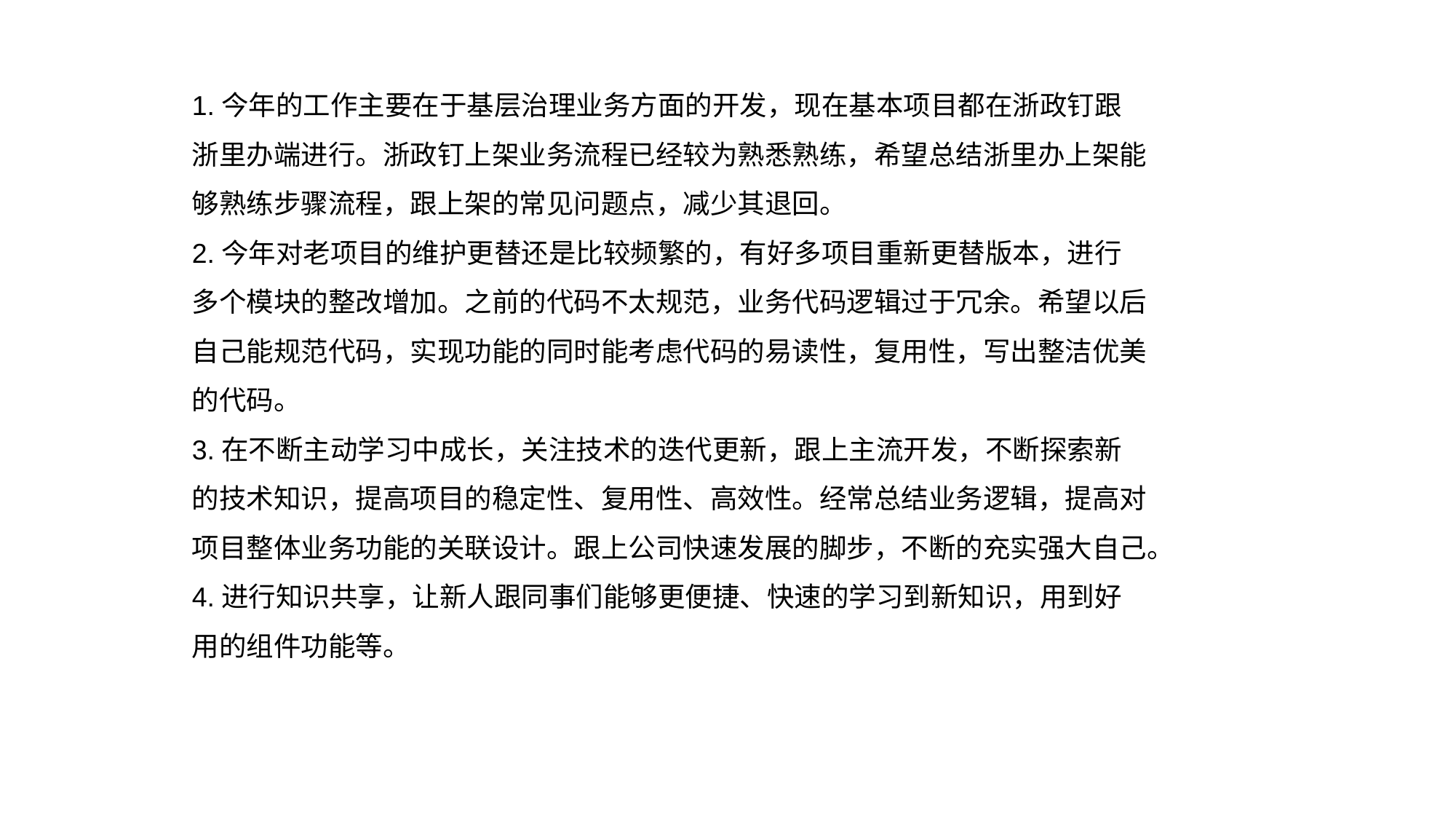

1.今年的工作主要在于基层治理业务方面的开发，现在基本项目都在浙政钉跟浙里办端进行。浙政钉上架业务流程已经较为熟悉熟练，希望总结浙里办上架能够熟练步骤流程，跟上架的常见问题点，减少其退回。
2.今年对老项目的维护更替还是比较频繁的，有好多项目重新更替版本，进行多个模块的整改增加。之前的代码不太规范，业务代码逻辑过于冗余。希望以后自己能规范代码，实现功能的同时能考虑代码的易读性，复用性，写出整洁优美的代码。
3.在不断主动学习中成长，关注技术的迭代更新，跟上主流开发，不断探索新的技术知识，提高项目的稳定性、复用性、高效性。经常总结业务逻辑，提高对项目整体业务功能的关联设计。跟上公司快速发展的脚步，不断的充实强大自己。
4.进行知识共享，让新人跟同事们能够更便捷、快速的学习到新知识，用到好用的组件功能等。